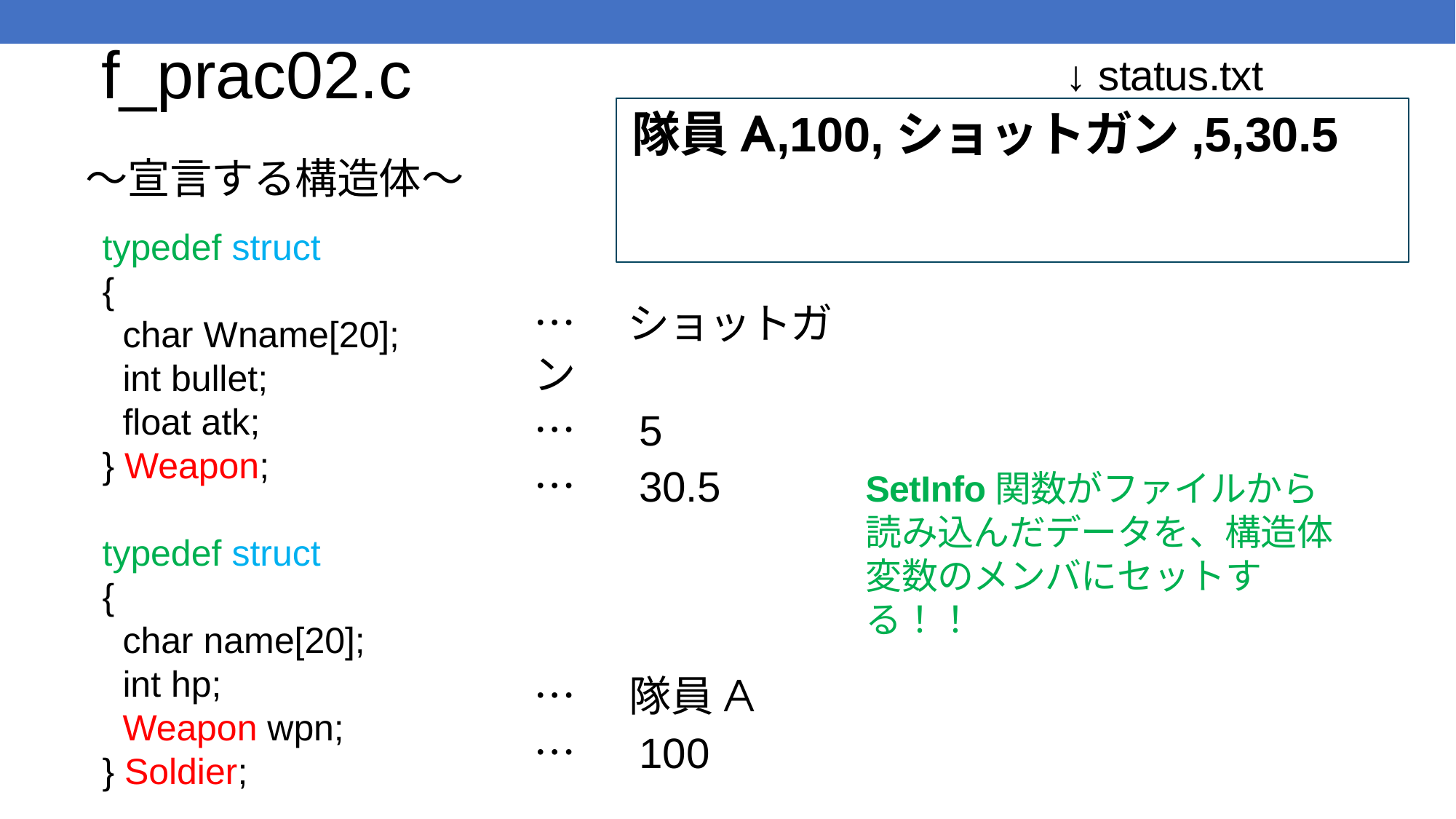

# f_prac02.c
↓ status.txt
隊員A,100,ショットガン,5,30.5

～宣言する構造体～
typedef struct
{
  char Wname[20];
  int bullet;
  float atk;
} Weapon;
typedef struct
{
  char name[20];
  int hp;
  Weapon wpn;
} Soldier;
…　ショットガン
…　5
…　30.5

…　隊員A
…　100
SetInfo関数がファイルから
読み込んだデータを、構造体変数のメンバにセットする！！